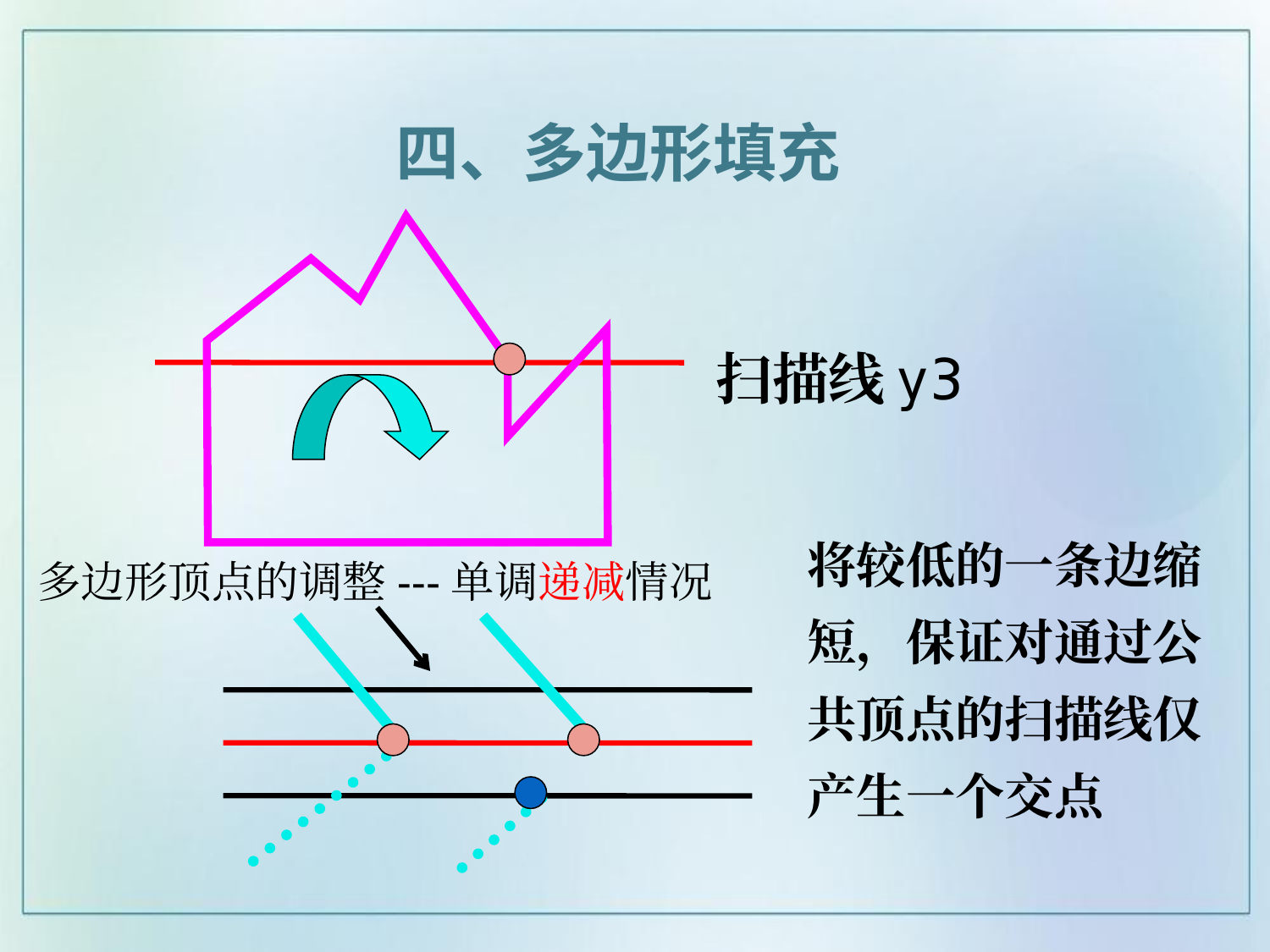

四、多边形填充

扫描线y3

将较低的一条边缩短，保证对通过公共顶点的扫描线仅产生一个交点
# 多边形顶点的调整---单调递减情况